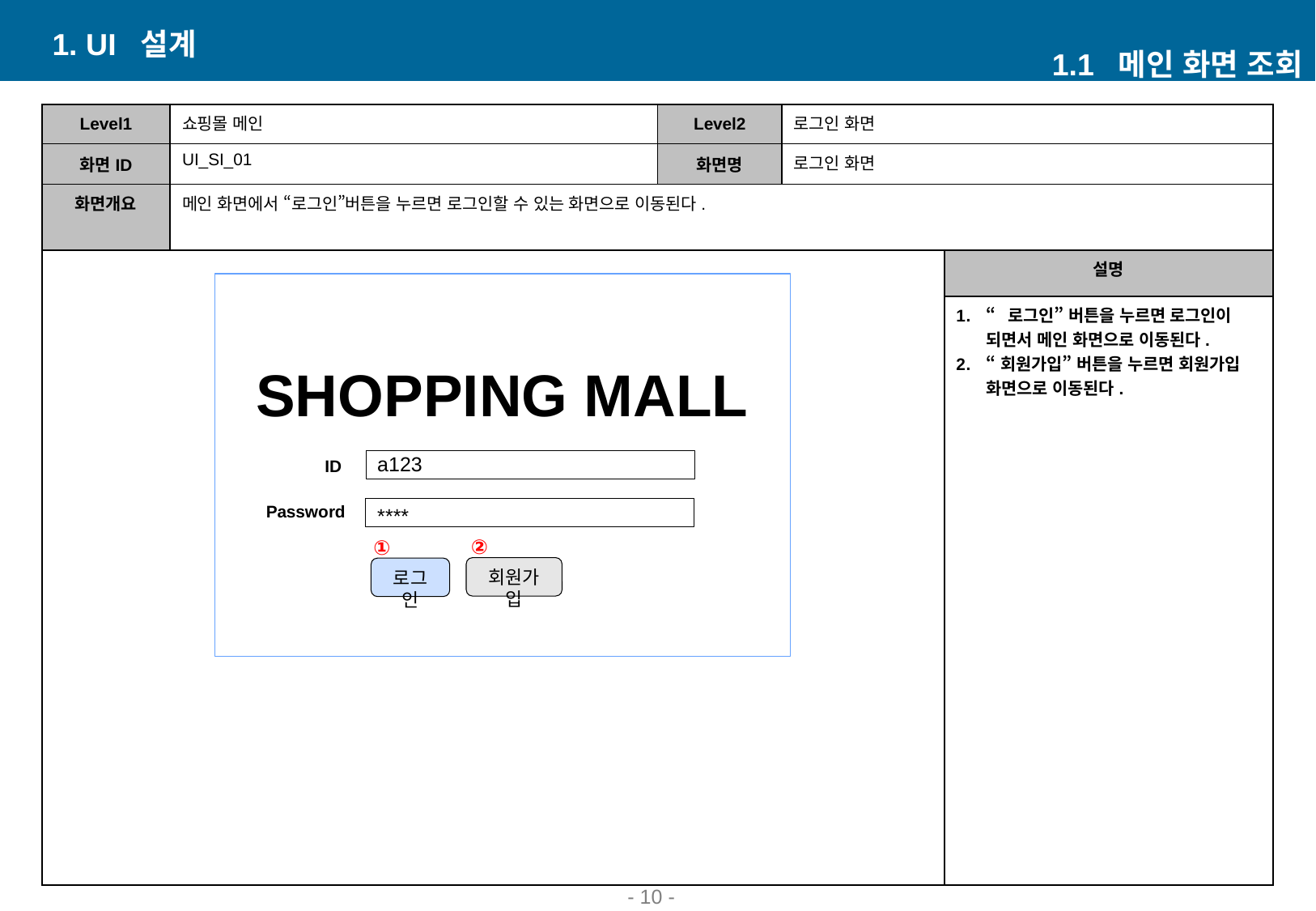

1. UI  설계
1.1  메인 화면 조회
| Level1 | 쇼핑몰 메인 | Level2 | 로그인 화면 |  |
| --- | --- | --- | --- | --- |
| 화면ID | UI\_SI\_01 | 화면명 | 로그인 화면 |  |
| 화면개요 | 메인 화면에서 “로그인”버튼을 누르면 로그인할 수 있는 화면으로 이동된다. |  |  |  |
|  |  |  |  | 설명 |
|  |  |  |  | “로그인” 버튼을 누르면 로그인이 되면서 메인 화면으로 이동된다. “회원가입” 버튼을 누르면 회원가입 화면으로 이동된다. |

SHOPPING MALL

a123
ID

Password
****

②
①
회원가입
로그인
- 10 -